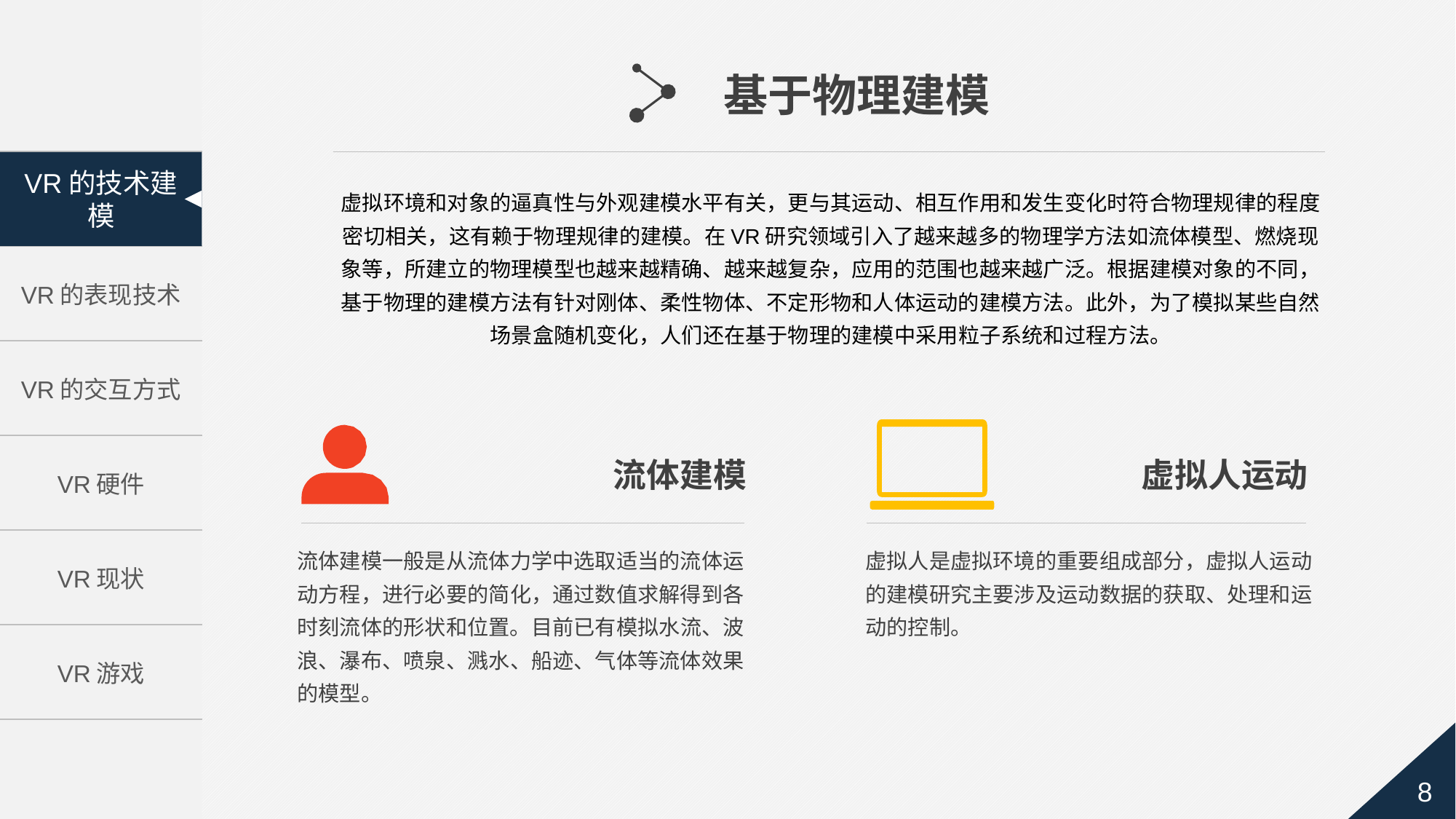

基于物理建模
虚拟环境和对象的逼真性与外观建模水平有关，更与其运动、相互作用和发生变化时符合物理规律的程度密切相关，这有赖于物理规律的建模。在VR研究领域引入了越来越多的物理学方法如流体模型、燃烧现象等，所建立的物理模型也越来越精确、越来越复杂，应用的范围也越来越广泛。根据建模对象的不同，基于物理的建模方法有针对刚体、柔性物体、不定形物和人体运动的建模方法。此外，为了模拟某些自然场景盒随机变化，人们还在基于物理的建模中采用粒子系统和过程方法。

流体建模
虚拟人运动
流体建模一般是从流体力学中选取适当的流体运动方程，进行必要的简化，通过数值求解得到各时刻流体的形状和位置。目前已有模拟水流、波浪、瀑布、喷泉、溅水、船迹、气体等流体效果的模型。
虚拟人是虚拟环境的重要组成部分，虚拟人运动的建模研究主要涉及运动数据的获取、处理和运动的控制。